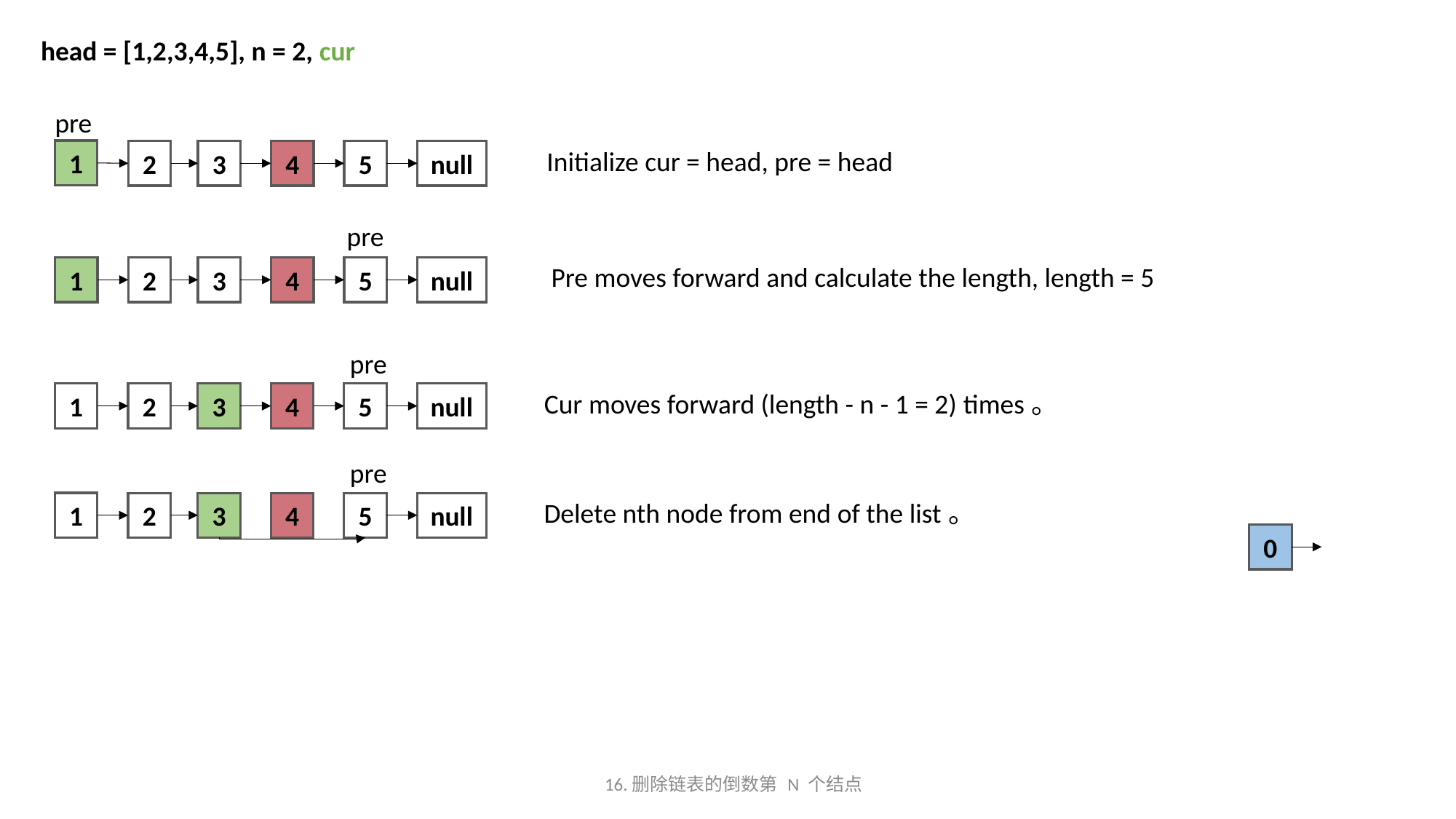

head = [1,2,3,4,5], n = 2, cur
pre
Initialize cur = head, pre = head
1
2
3
4
5
null
pre
Pre moves forward and calculate the length, length = 5
1
2
3
4
5
null
pre
Cur moves forward (length - n - 1 = 2) times。
1
2
3
4
5
null
pre
Delete nth node from end of the list。
1
2
3
4
5
null
0
16.删除链表的倒数第 N 个结点